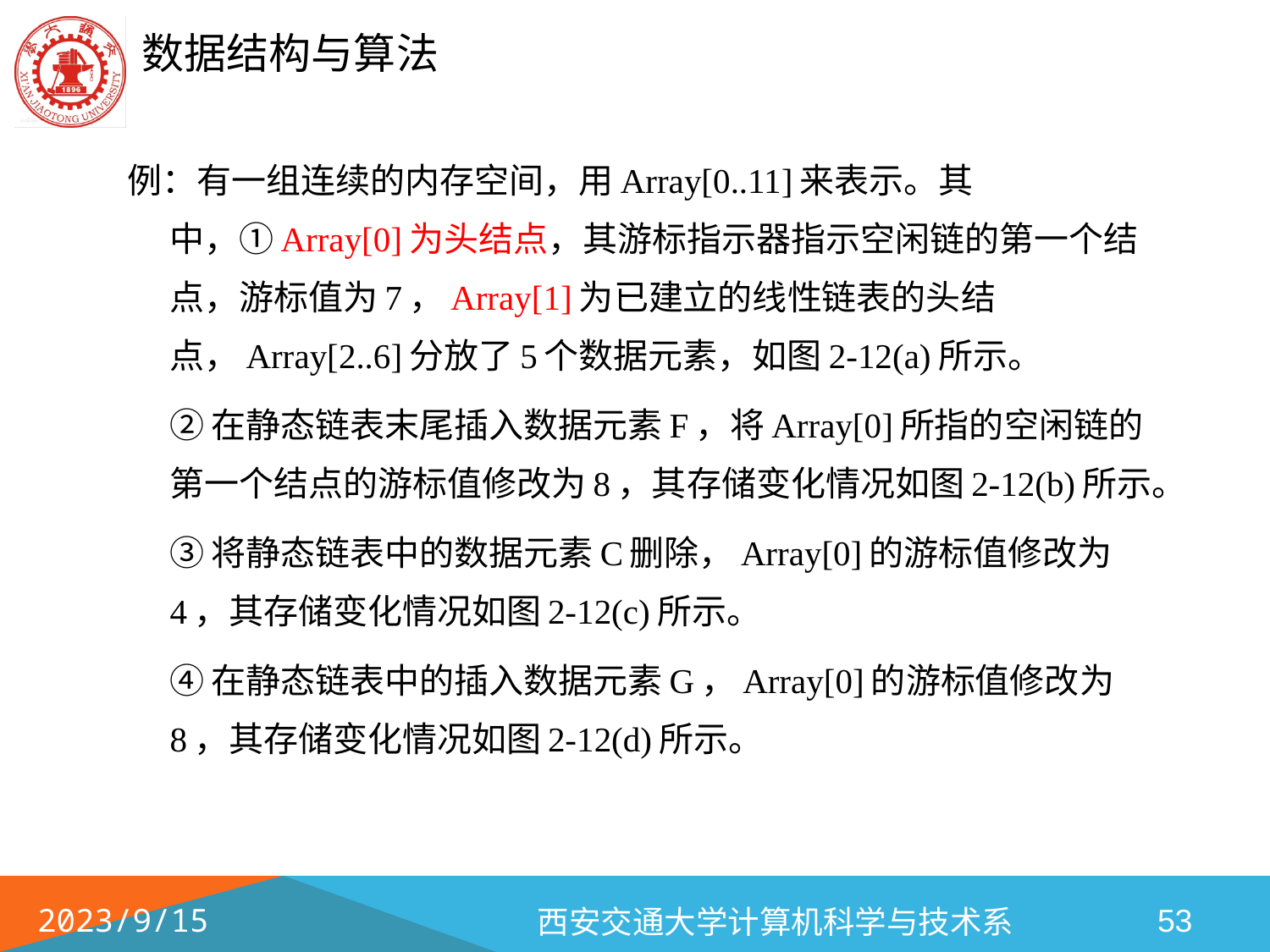

例：有一组连续的内存空间，用Array[0..11]来表示。其中，①Array[0]为头结点，其游标指示器指示空闲链的第一个结点，游标值为7，Array[1]为已建立的线性链表的头结点，Array[2..6]分放了5个数据元素，如图2-12(a)所示。
	②在静态链表末尾插入数据元素F，将Array[0]所指的空闲链的第一个结点的游标值修改为8，其存储变化情况如图2-12(b)所示。
	③将静态链表中的数据元素C删除，Array[0]的游标值修改为4，其存储变化情况如图2-12(c)所示。
	④在静态链表中的插入数据元素G，Array[0]的游标值修改为8，其存储变化情况如图2-12(d)所示。